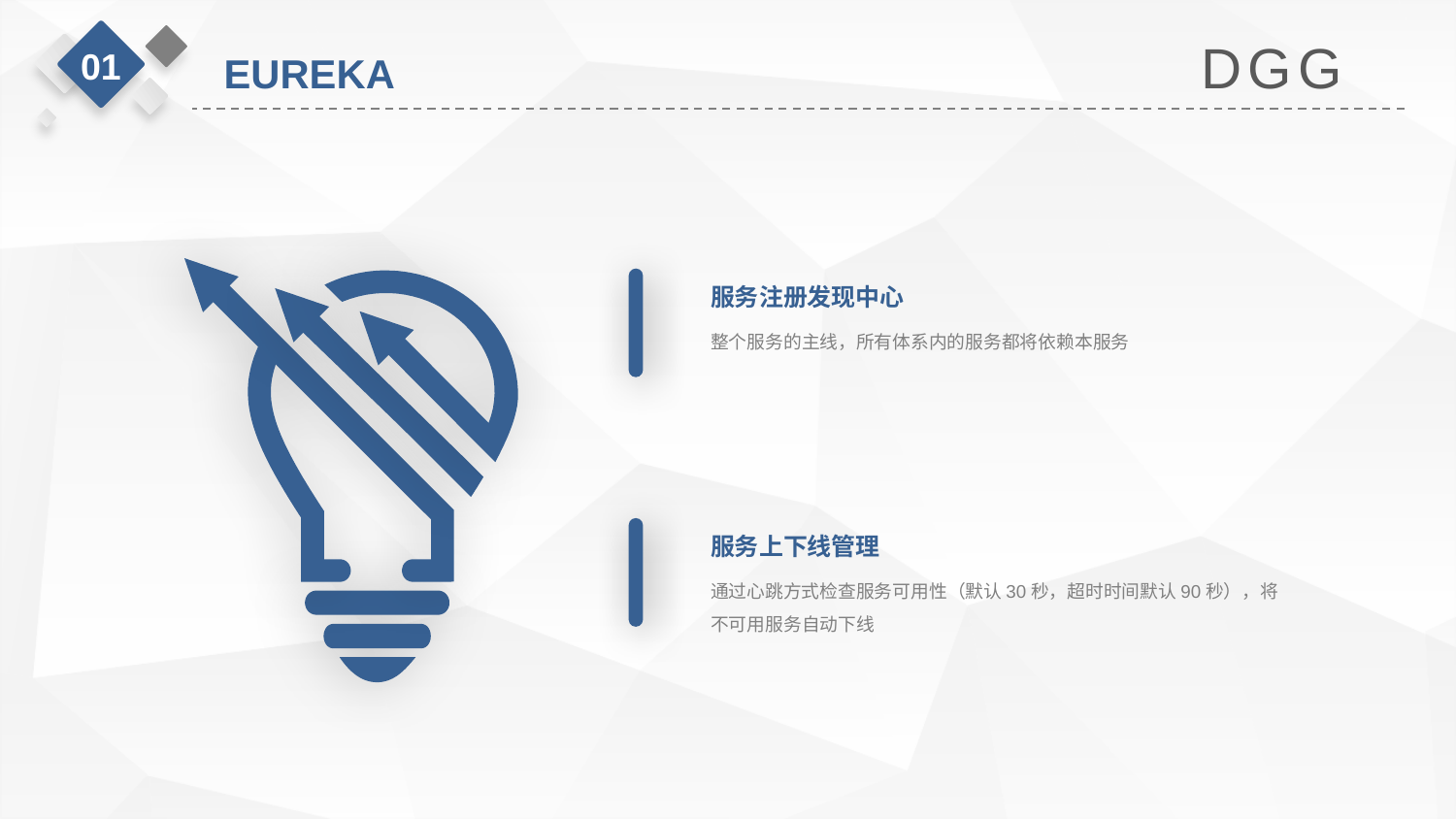

DGG

01

EUREKA

服务注册发现中心
整个服务的主线，所有体系内的服务都将依赖本服务

服务上下线管理
通过心跳方式检查服务可用性（默认30秒，超时时间默认90秒），将不可用服务自动下线